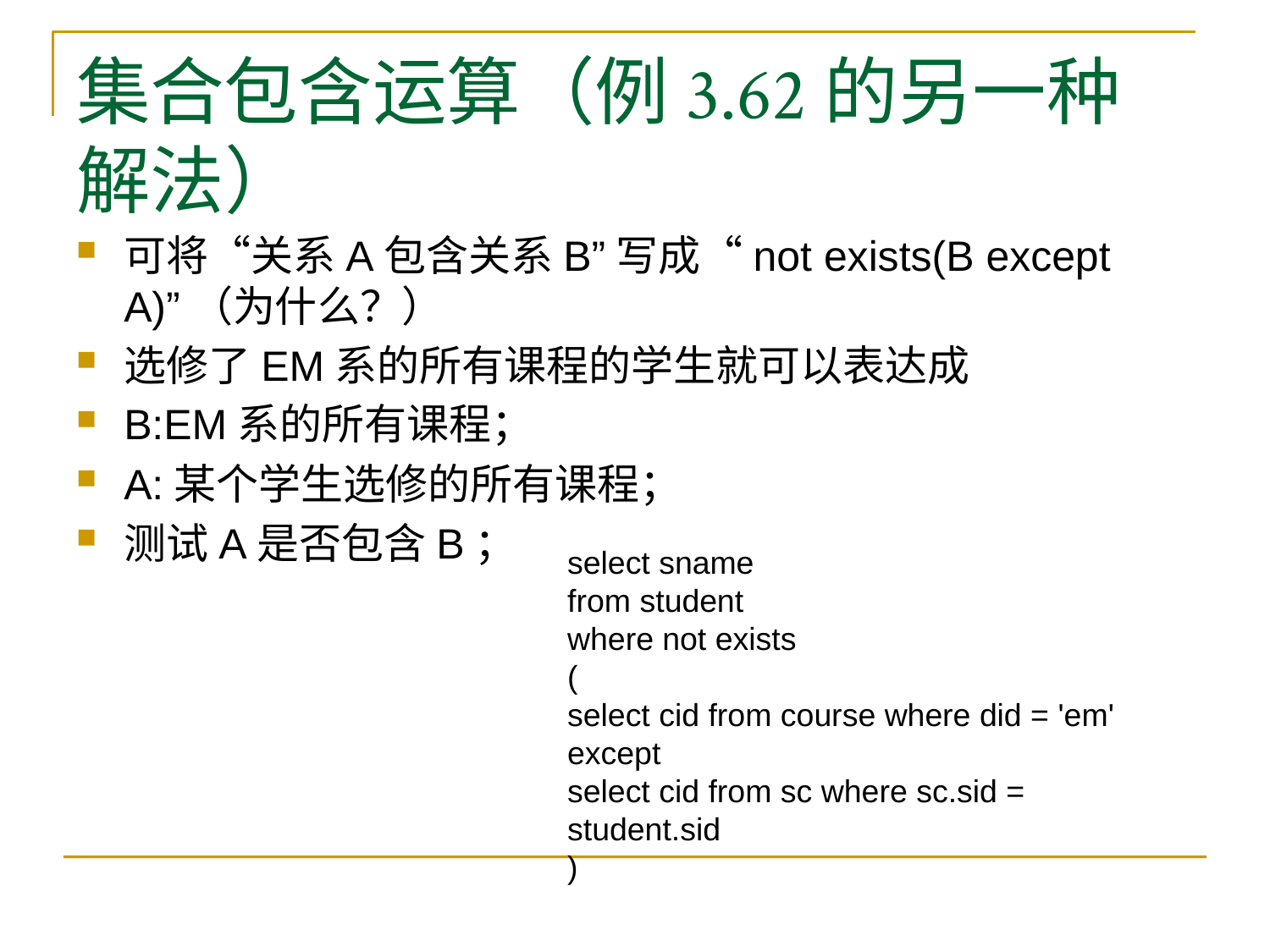

# 集合包含运算（例3.62的另一种解法）
可将“关系A包含关系B”写成“not exists(B except A)”（为什么？）
选修了EM系的所有课程的学生就可以表达成
B:EM系的所有课程；
A:某个学生选修的所有课程；
测试A是否包含B；

select sname
from student
where not exists
(
select cid from course where did = 'em'
except
select cid from sc where sc.sid = student.sid
)